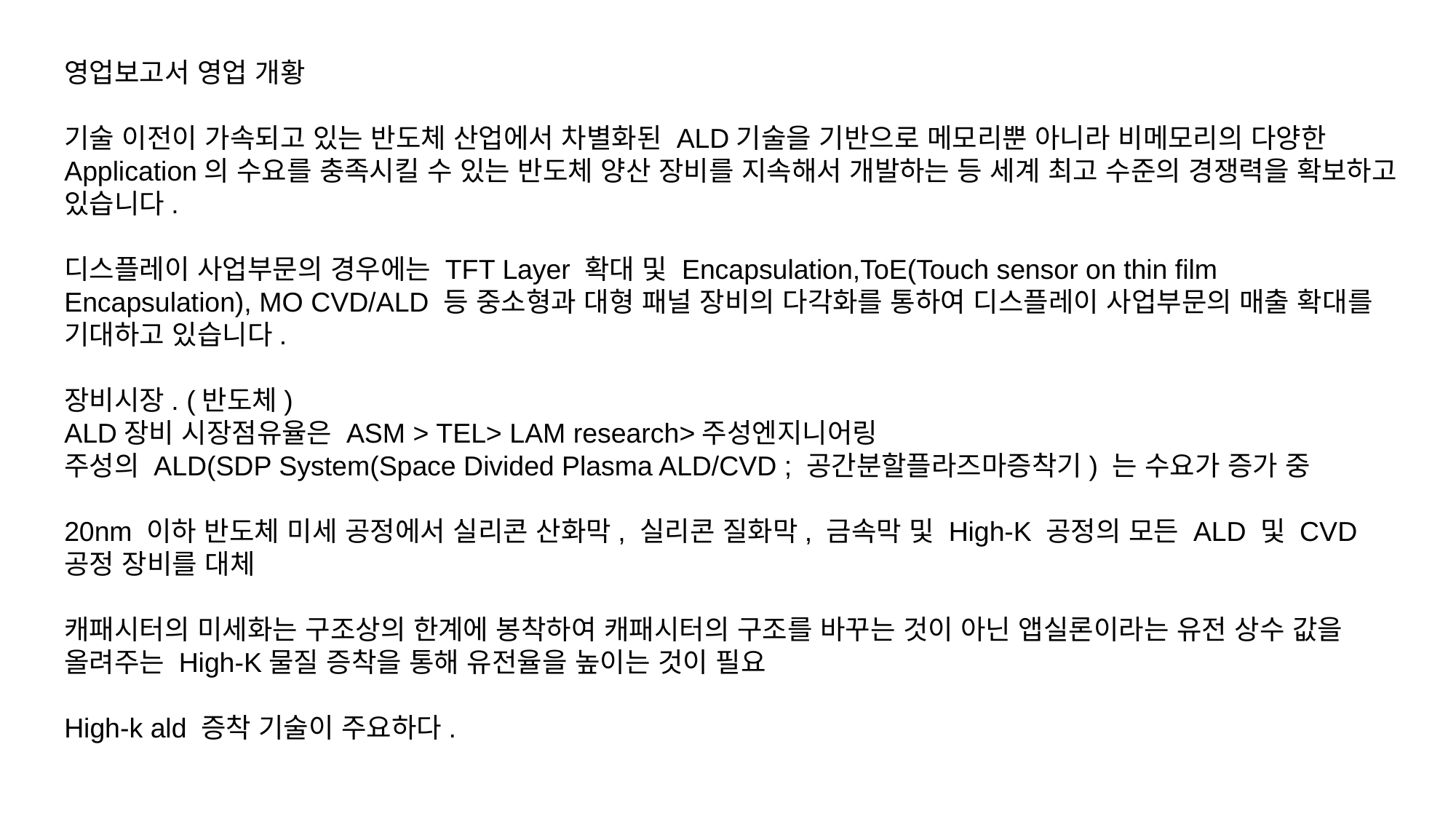

영업보고서 영업 개황

기술 이전이 가속되고 있는 반도체 산업에서 차별화된 ALD기술을 기반으로 메모리뿐 아니라 비메모리의 다양한 Application의 수요를 충족시킬 수 있는 반도체 양산 장비를 지속해서 개발하는 등 세계 최고 수준의 경쟁력을 확보하고 있습니다.

디스플레이 사업부문의 경우에는 TFT Layer 확대 및 Encapsulation,ToE(Touch sensor on thin film Encapsulation), MO CVD/ALD 등 중소형과 대형 패널 장비의 다각화를 통하여 디스플레이 사업부문의 매출 확대를 기대하고 있습니다.

장비시장. (반도체)
ALD장비 시장점유율은 ASM > TEL> LAM research>주성엔지니어링
주성의 ALD(SDP System(Space Divided Plasma ALD/CVD ; 공간분할플라즈마증착기) 는 수요가 증가 중

20nm 이하 반도체 미세 공정에서 실리콘 산화막, 실리콘 질화막, 금속막 및 High-K 공정의 모든 ALD 및 CVD 공정 장비를 대체

캐패시터의 미세화는 구조상의 한계에 봉착하여 캐패시터의 구조를 바꾸는 것이 아닌 앱실론이라는 유전 상수 값을 올려주는 High-K물질 증착을 통해 유전율을 높이는 것이 필요

High-k ald 증착 기술이 주요하다.